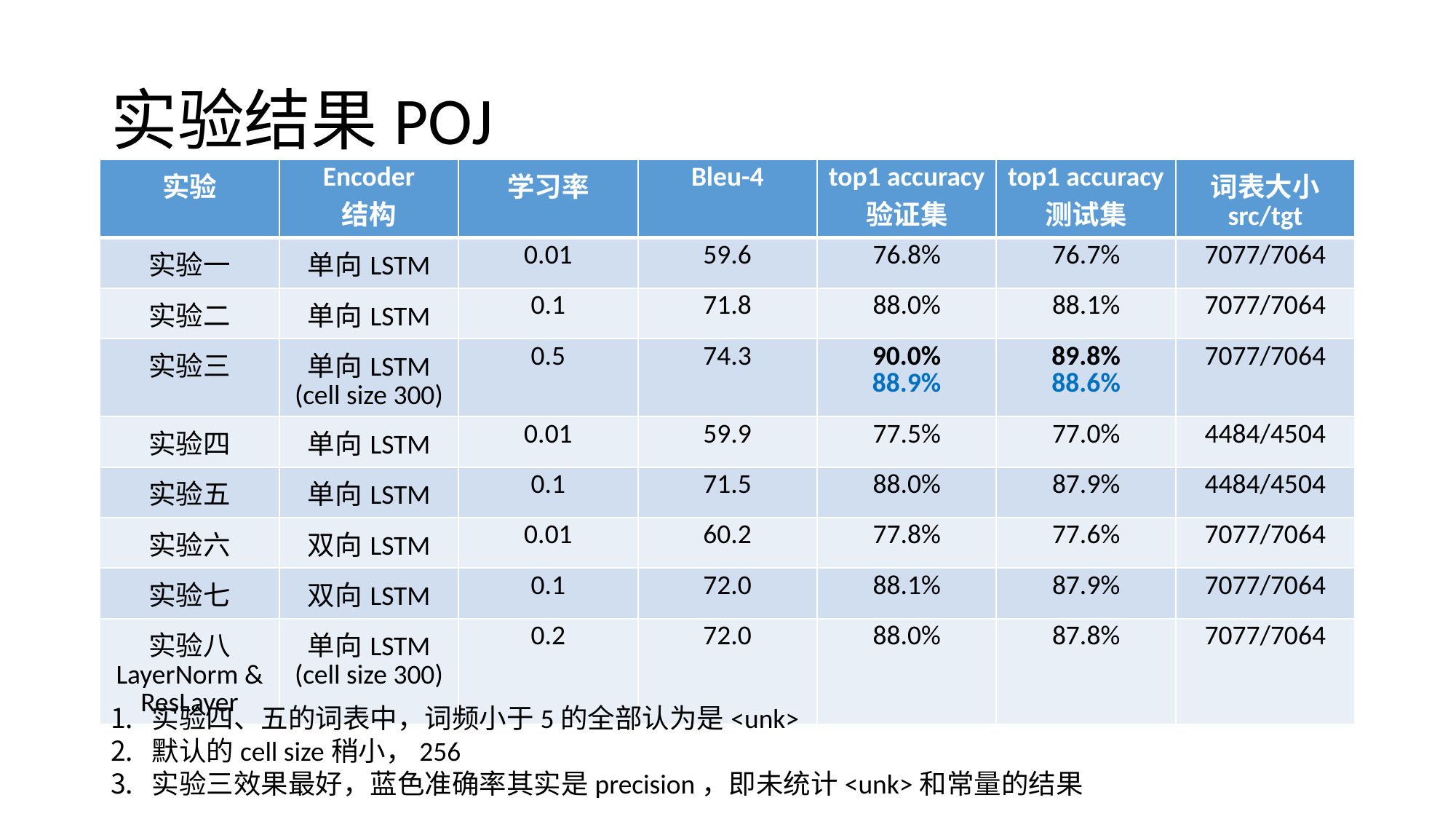

# 实验结果POJ
| 实验 | Encoder 结构 | 学习率 | Bleu-4 | top1 accuracy 验证集 | top1 accuracy 测试集 | 词表大小 src/tgt |
| --- | --- | --- | --- | --- | --- | --- |
| 实验一 | 单向LSTM | 0.01 | 59.6 | 76.8% | 76.7% | 7077/7064 |
| 实验二 | 单向LSTM | 0.1 | 71.8 | 88.0% | 88.1% | 7077/7064 |
| 实验三 | 单向LSTM (cell size 300) | 0.5 | 74.3 | 90.0% 88.9% | 89.8% 88.6% | 7077/7064 |
| 实验四 | 单向LSTM | 0.01 | 59.9 | 77.5% | 77.0% | 4484/4504 |
| 实验五 | 单向LSTM | 0.1 | 71.5 | 88.0% | 87.9% | 4484/4504 |
| 实验六 | 双向LSTM | 0.01 | 60.2 | 77.8% | 77.6% | 7077/7064 |
| 实验七 | 双向LSTM | 0.1 | 72.0 | 88.1% | 87.9% | 7077/7064 |
| 实验八 LayerNorm & ResLayer | 单向LSTM (cell size 300) | 0.2 | 72.0 | 88.0% | 87.8% | 7077/7064 |
实验四、五的词表中，词频小于5的全部认为是<unk>
默认的cell size稍小，256
实验三效果最好，蓝色准确率其实是precision，即未统计<unk>和常量的结果